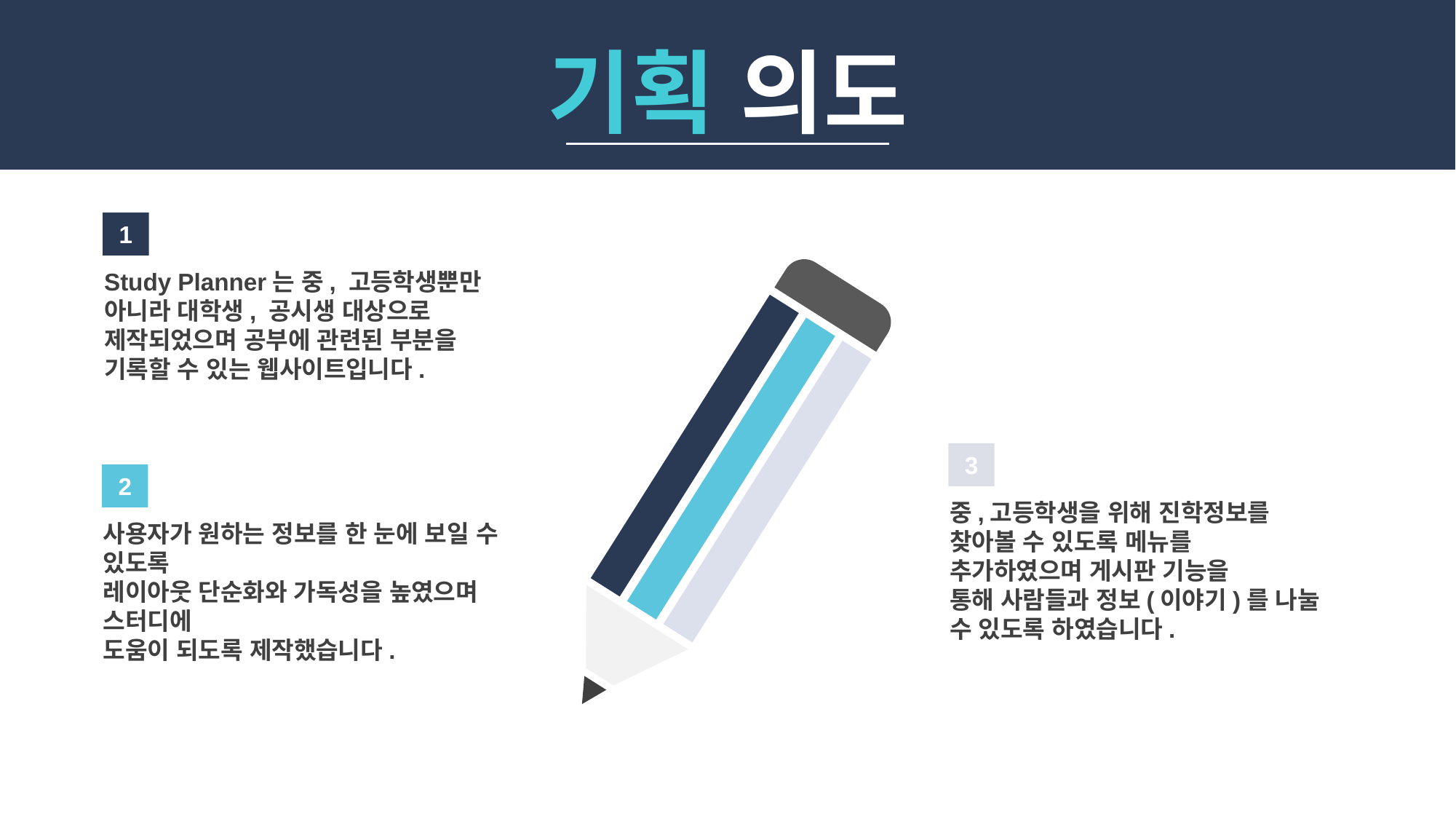

기획 의도

1
Study Planner는 중, 고등학생뿐만 아니라 대학생, 공시생 대상으로 제작되었으며 공부에 관련된 부분을 기록할 수 있는 웹사이트입니다.

PPT
3
2
중,고등학생을 위해 진학정보를 찾아볼 수 있도록 메뉴를 추가하였으며 게시판 기능을
통해 사람들과 정보(이야기)를 나눌 수 있도록 하였습니다.
사용자가 원하는 정보를 한 눈에 보일 수 있도록
레이아웃 단순화와 가독성을 높였으며 스터디에
도움이 되도록 제작했습니다.